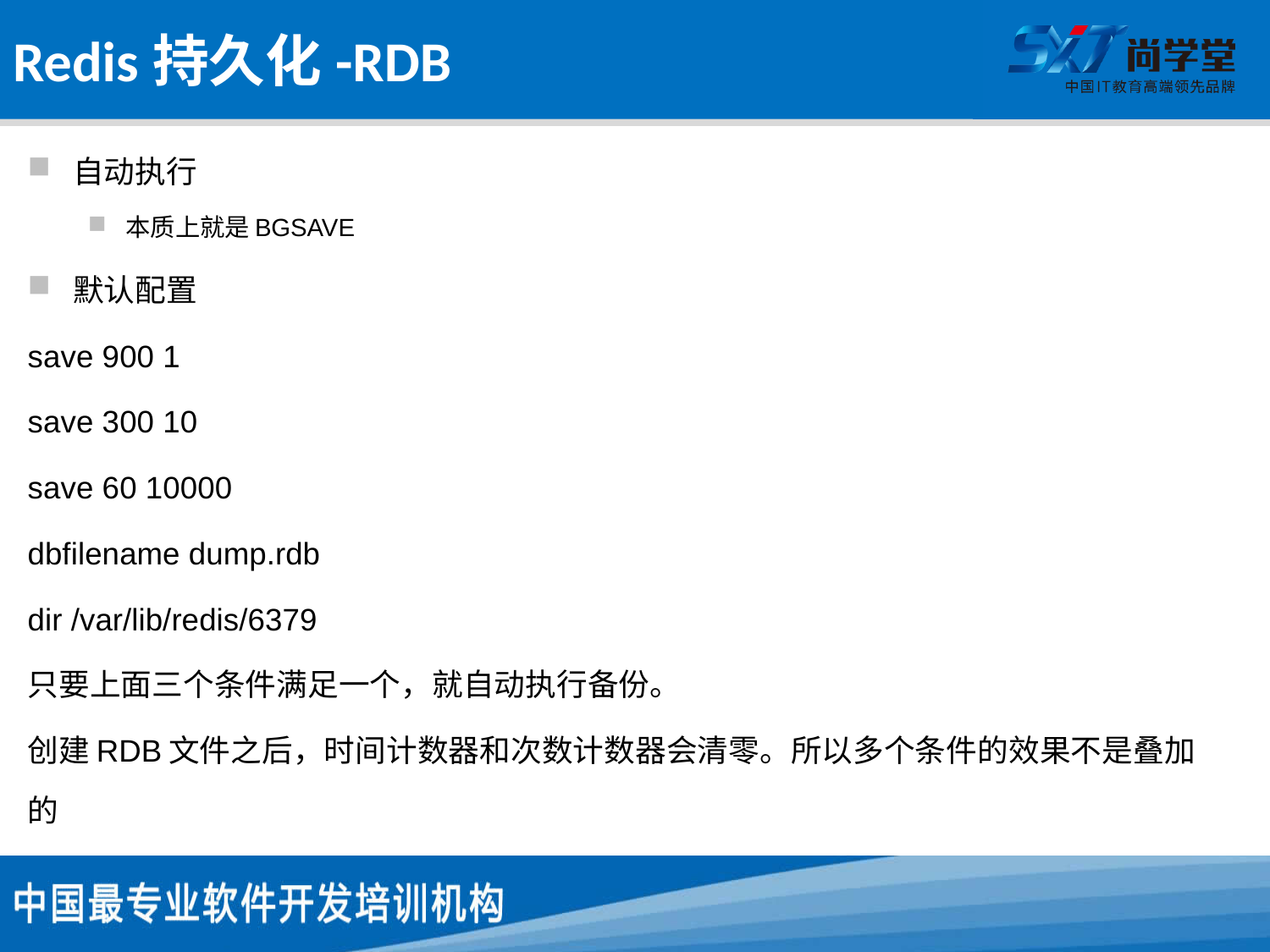

# Redis持久化-RDB
自动执行
本质上就是BGSAVE
默认配置
save 900 1
save 300 10
save 60 10000
dbfilename dump.rdb
dir /var/lib/redis/6379
只要上面三个条件满足一个，就自动执行备份。
创建RDB文件之后，时间计数器和次数计数器会清零。所以多个条件的效果不是叠加的